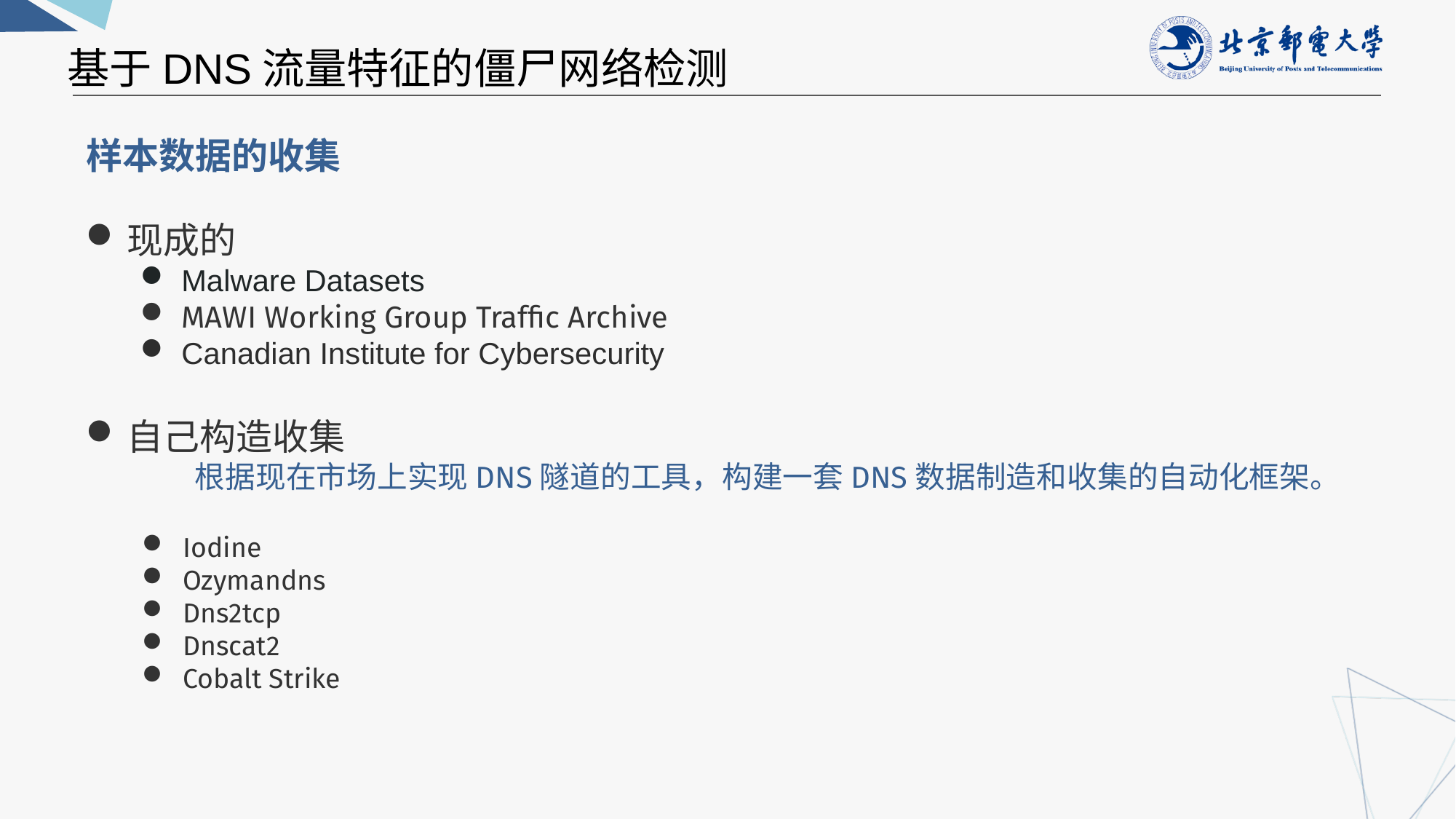

基于DNS流量特征的僵尸网络检测
样本数据的收集

现成的
Malware Datasets
MAWI Working Group Traffic Archive
Canadian Institute for Cybersecurity

自己构造收集
	根据现在市场上实现DNS隧道的工具，构建一套DNS数据制造和收集的自动化框架。
Iodine
Ozymandns
Dns2tcp
Dnscat2
Cobalt Strike